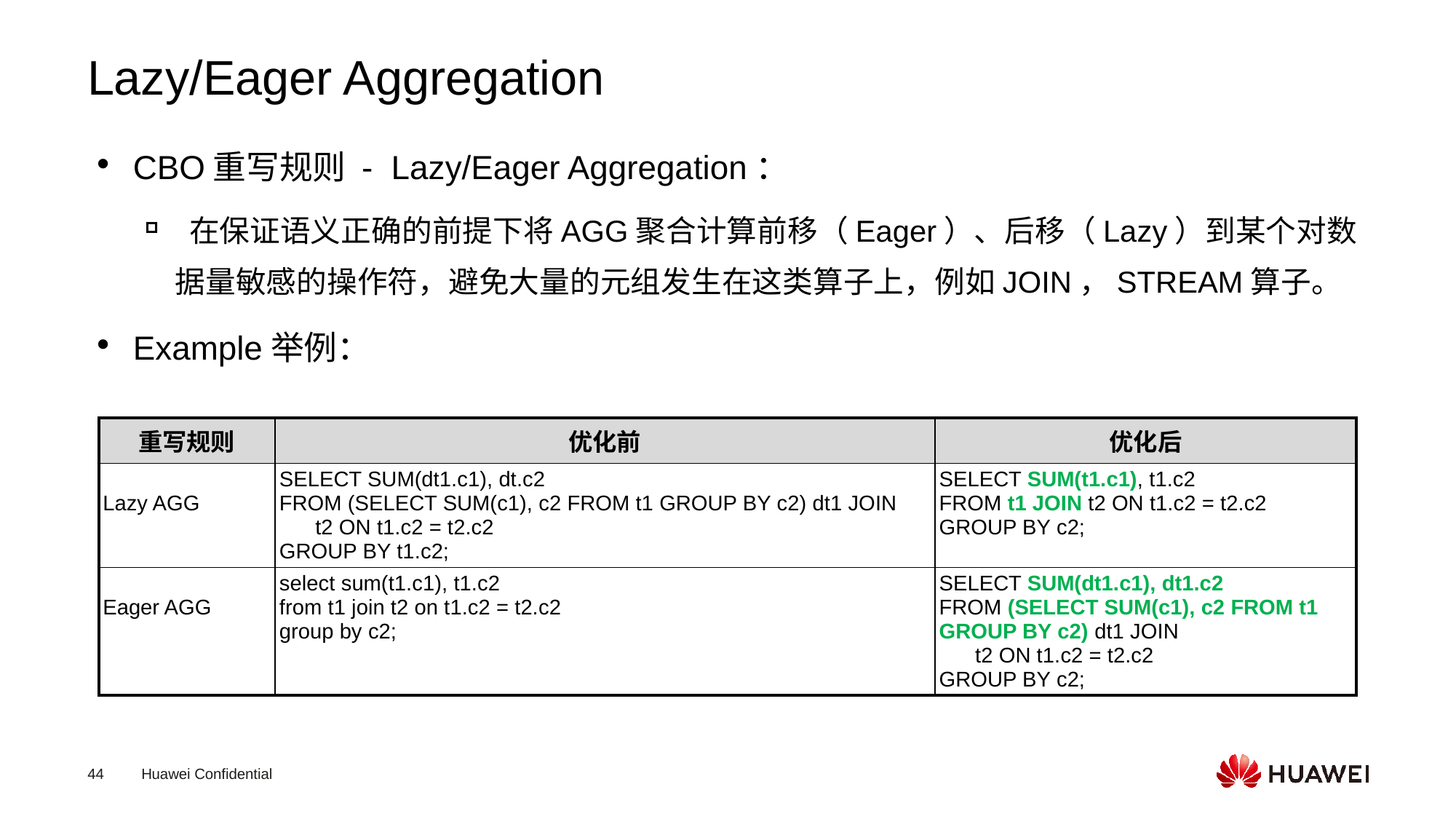

# Lazy/Eager Aggregation
CBO重写规则 -  Lazy/Eager Aggregation：
 在保证语义正确的前提下将AGG聚合计算前移（Eager）、后移（Lazy）到某个对数据量敏感的操作符，避免大量的元组发生在这类算子上，例如JOIN，STREAM算子。
Example举例：

| 重写规则 | 优化前 | 优化后 |
| --- | --- | --- |
| Lazy AGG | SELECT SUM(dt1.c1), dt.c2 FROM (SELECT SUM(c1), c2 FROM t1 GROUP BY c2) dt1 JOIN t2 ON t1.c2 = t2.c2 GROUP BY t1.c2; | SELECT SUM(t1.c1), t1.c2 FROM t1 JOIN t2 ON t1.c2 = t2.c2 GROUP BY c2; |
| Eager AGG | select sum(t1.c1), t1.c2 from t1 join t2 on t1.c2 = t2.c2 group by c2; | SELECT SUM(dt1.c1), dt1.c2 FROM (SELECT SUM(c1), c2 FROM t1 GROUP BY c2) dt1 JOIN t2 ON t1.c2 = t2.c2 GROUP BY c2; |